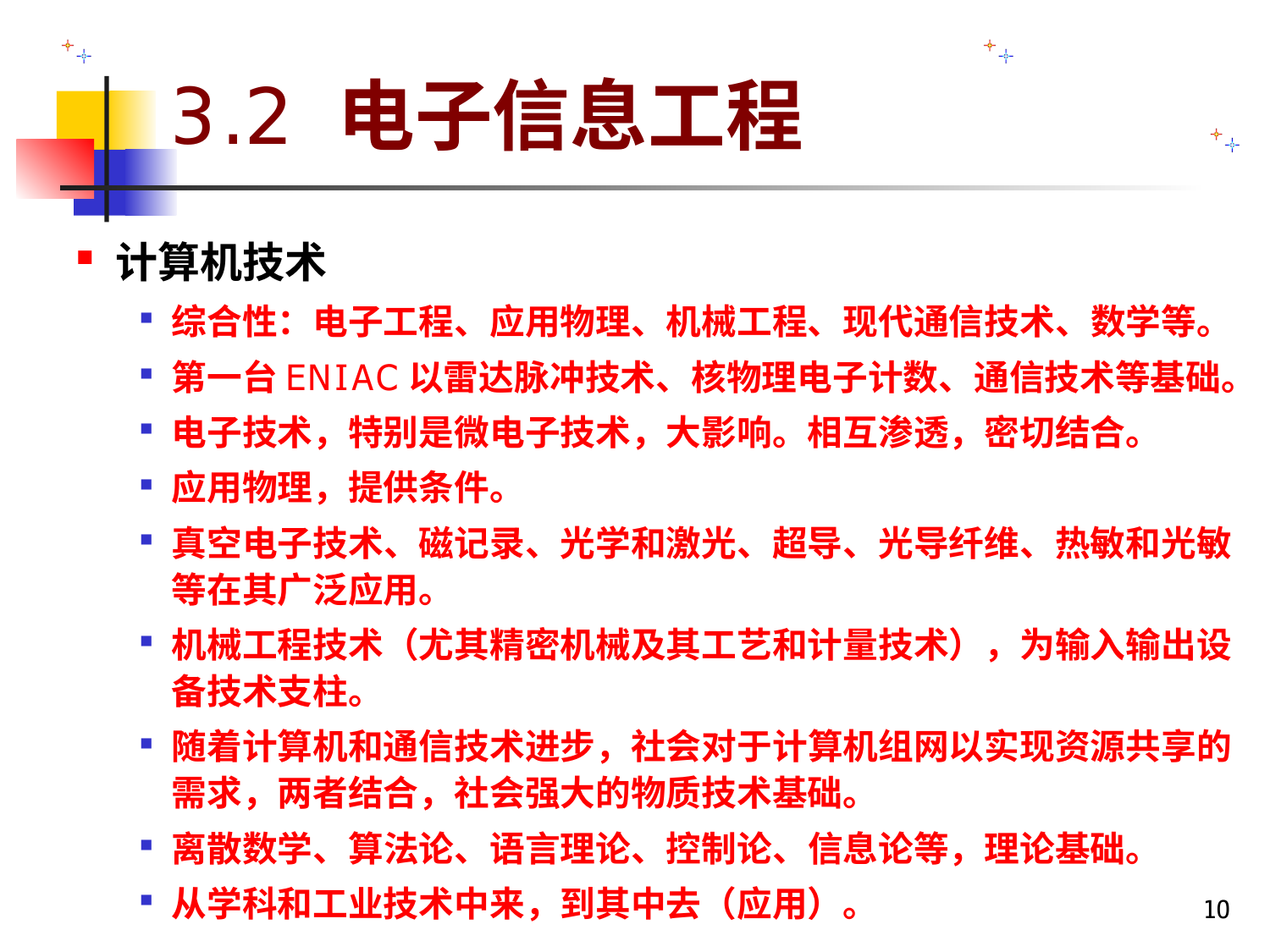

# 3.2 电子信息工程
计算机技术
综合性：电子工程、应用物理、机械工程、现代通信技术、数学等。
第一台ENIAC以雷达脉冲技术、核物理电子计数、通信技术等基础。
电子技术，特别是微电子技术，大影响。相互渗透，密切结合。
应用物理，提供条件。
真空电子技术、磁记录、光学和激光、超导、光导纤维、热敏和光敏等在其广泛应用。
机械工程技术（尤其精密机械及其工艺和计量技术），为输入输出设备技术支柱。
随着计算机和通信技术进步，社会对于计算机组网以实现资源共享的需求，两者结合，社会强大的物质技术基础。
离散数学、算法论、语言理论、控制论、信息论等，理论基础。
从学科和工业技术中来，到其中去（应用）。
10